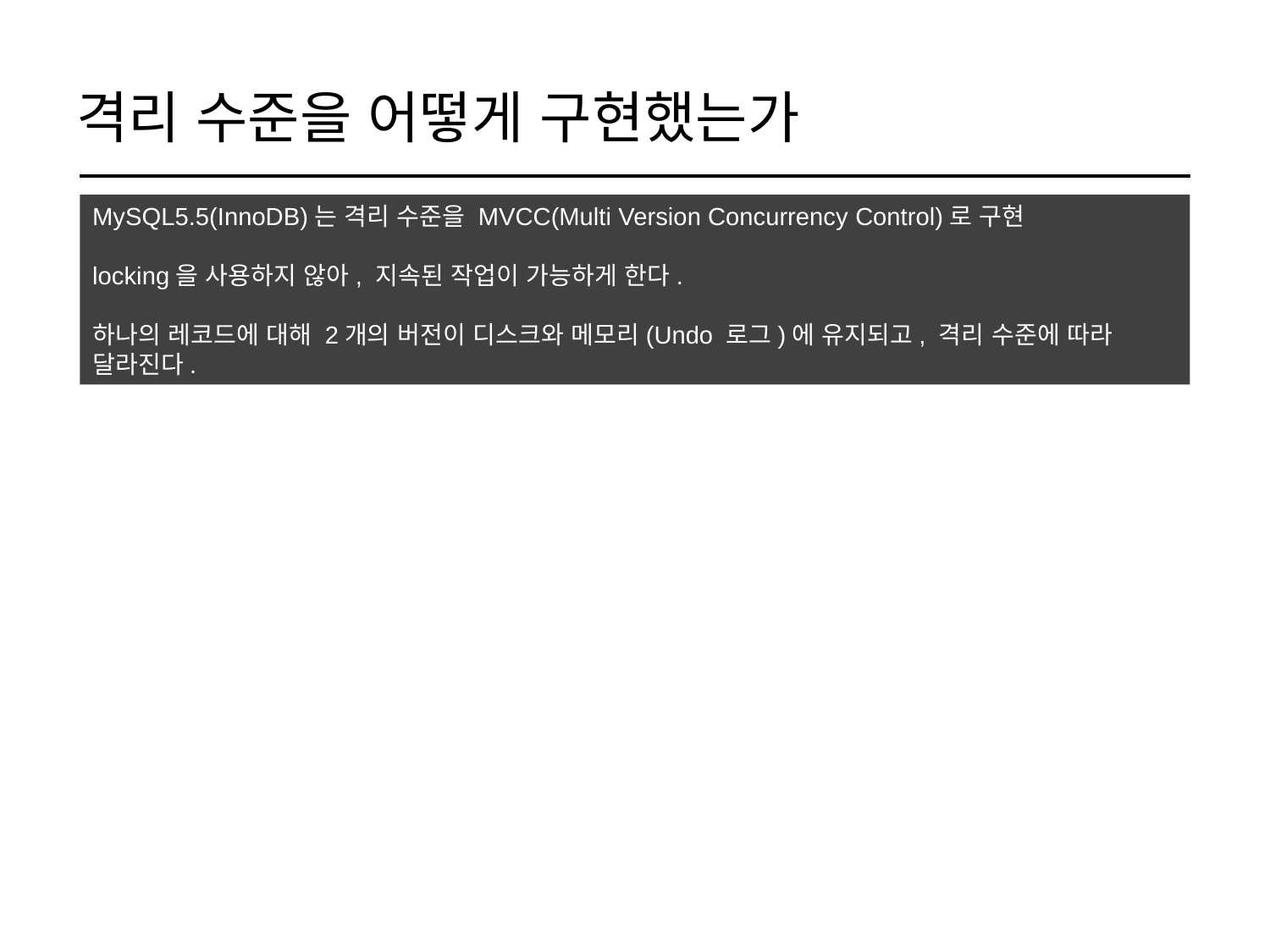

# 격리 수준을 어떻게 구현했는가
MySQL5.5(InnoDB)는 격리 수준을 MVCC(Multi Version Concurrency Control)로 구현
locking을 사용하지 않아, 지속된 작업이 가능하게 한다.

하나의 레코드에 대해 2개의 버전이 디스크와 메모리(Undo 로그)에 유지되고, 격리 수준에 따라 달라진다.